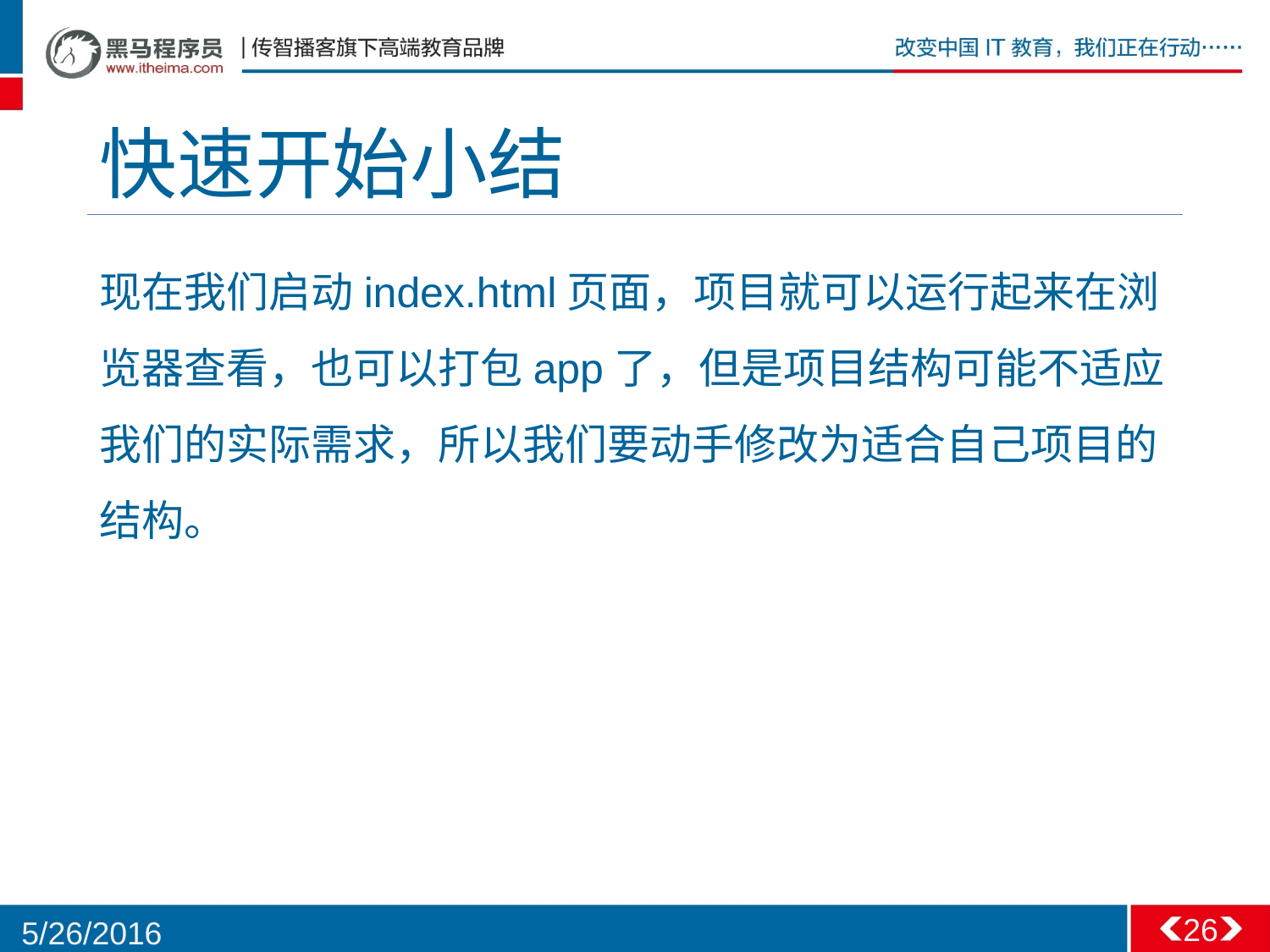

# 快速开始小结
现在我们启动index.html页面，项目就可以运行起来在浏览器查看，也可以打包app了，但是项目结构可能不适应我们的实际需求，所以我们要动手修改为适合自己项目的结构。
26

5/26/2016